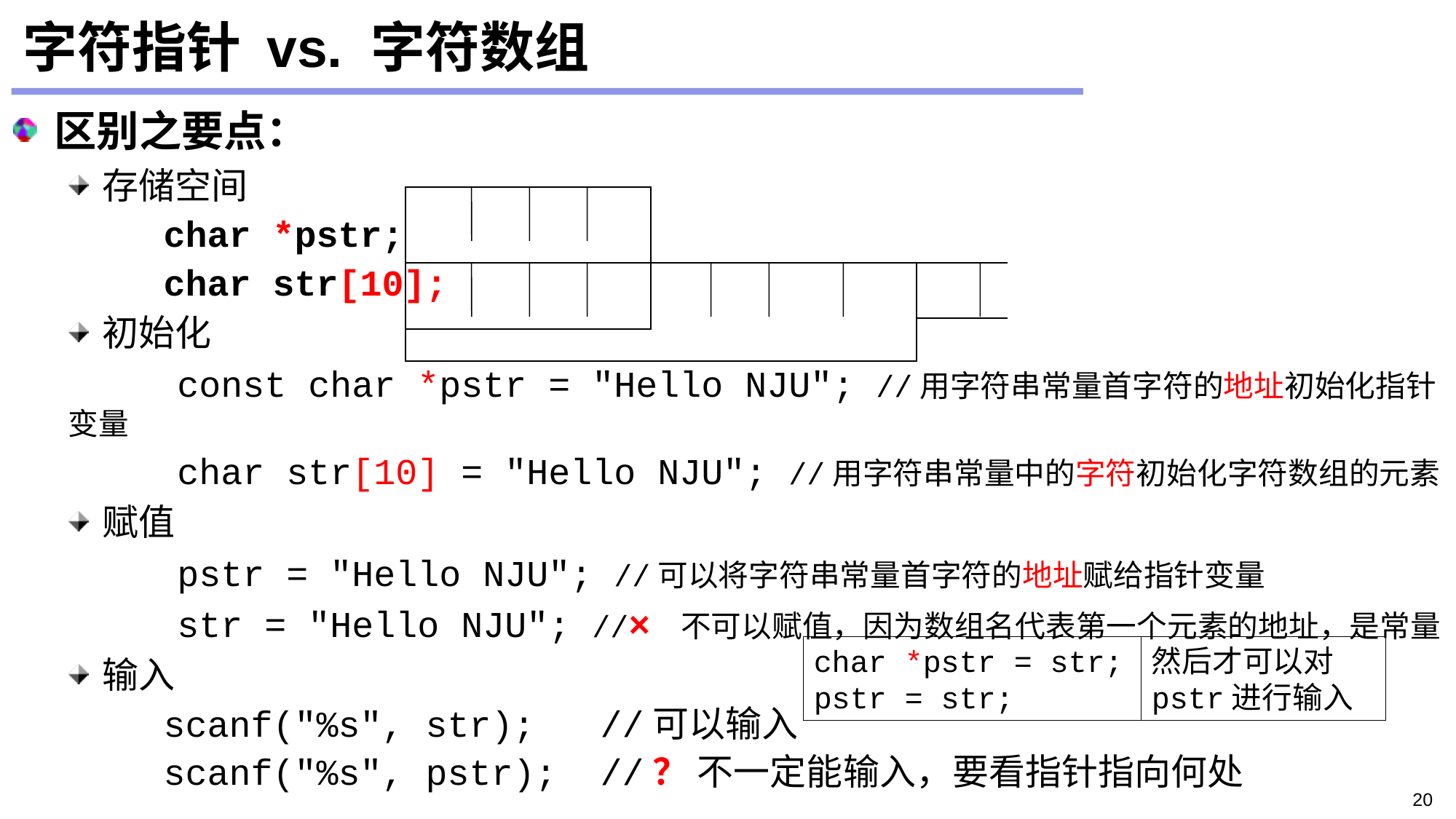

# 字符指针 vs. 字符数组
区别之要点：
存储空间
		char *pstr;
		char str[10];
初始化
	const char *pstr = "Hello NJU"; //用字符串常量首字符的地址初始化指针变量
	char str[10] = "Hello NJU"; //用字符串常量中的字符初始化字符数组的元素
赋值
	pstr = "Hello NJU"; //可以将字符串常量首字符的地址赋给指针变量
	str = "Hello NJU"; //× 不可以赋值，因为数组名代表第一个元素的地址，是常量
输入
		scanf("%s", str);  	//可以输入
		scanf("%s", pstr); 	//？ 不一定能输入，要看指针指向何处

char *pstr = str;
pstr = str;
然后才可以对pstr进行输入
20